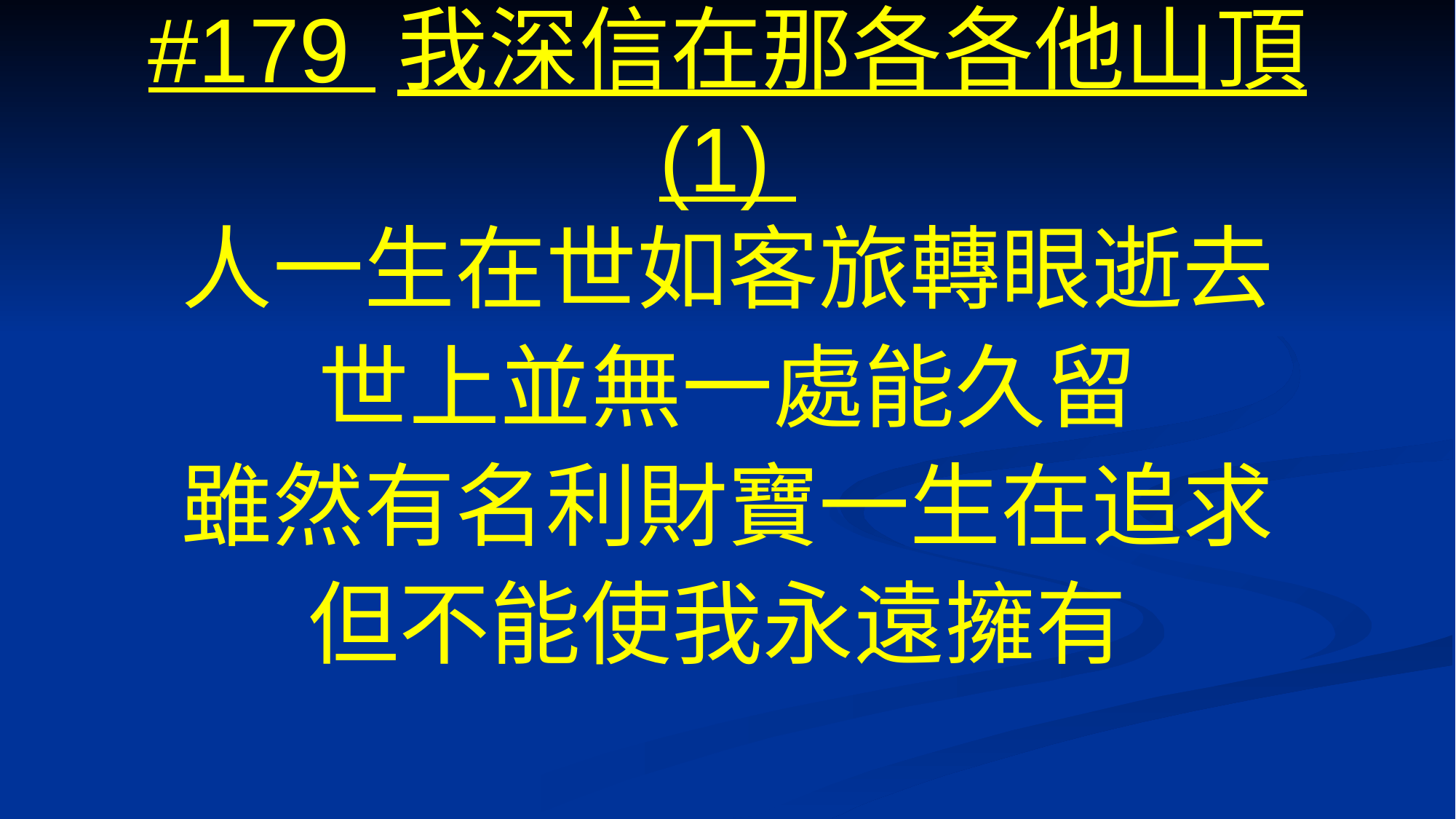

# #179 我深信在那各各他山頂 (1)
人一生在世如客旅轉眼逝去
世上並無一處能久留
雖然有名利財寶一生在追求
但不能使我永遠擁有